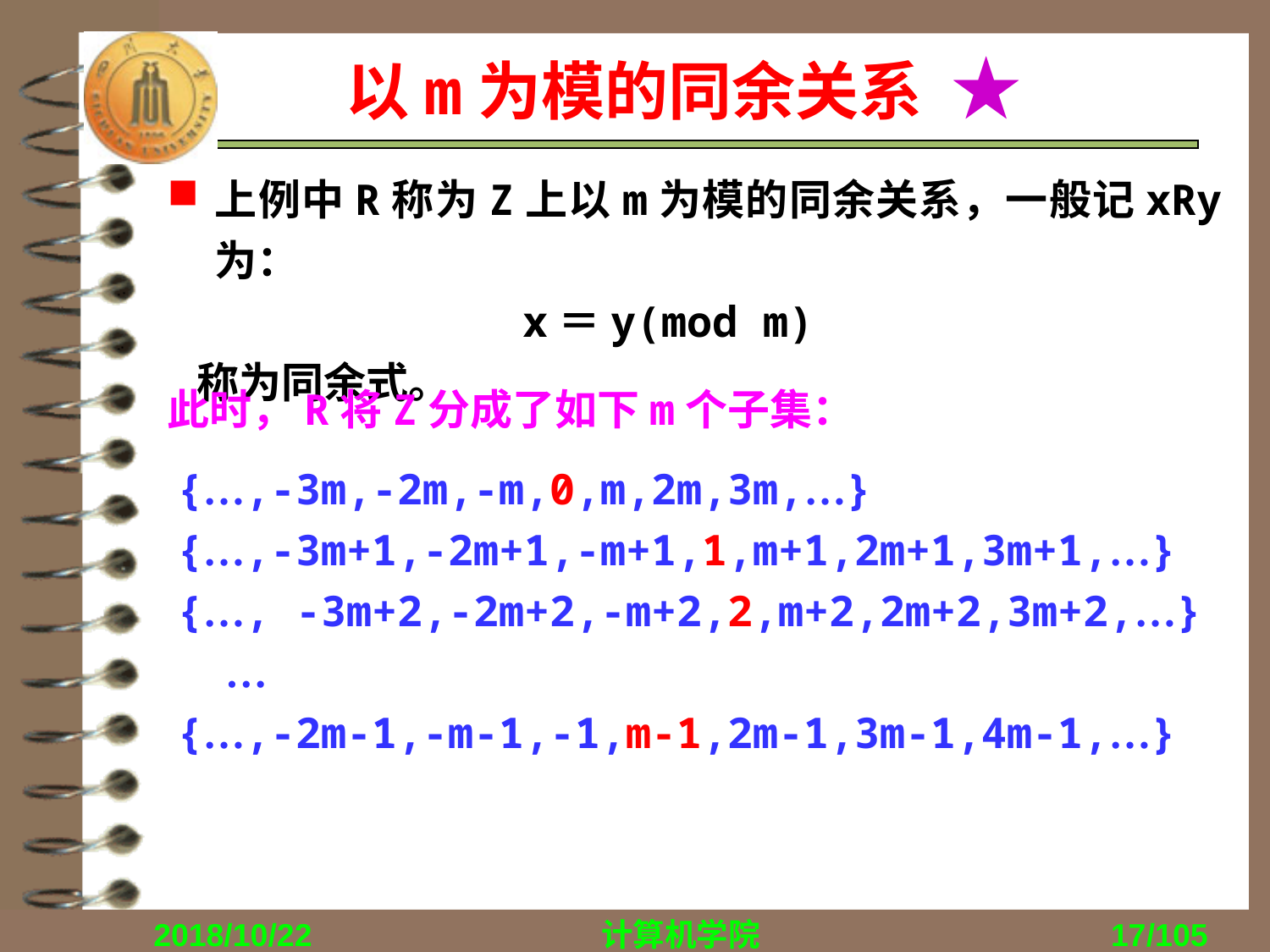

以m为模的同余关系  ★
上例中R称为Z上以m为模的同余关系，一般记xRy为：
              x＝y(mod m)
  称为同余式。
此时，R将Z分成了如下m个子集：
{…,-3m,-2m,-m,0,m,2m,3m,…}
{…,-3m+1,-2m+1,-m+1,1,m+1,2m+1,3m+1,…}
{…, -3m+2,-2m+2,-m+2,2,m+2,2m+2,3m+2,…}
	…
{…,-2m-1,-m-1,-1,m-1,2m-1,3m-1,4m-1,…}
2018/10/22
计算机学院
17/105